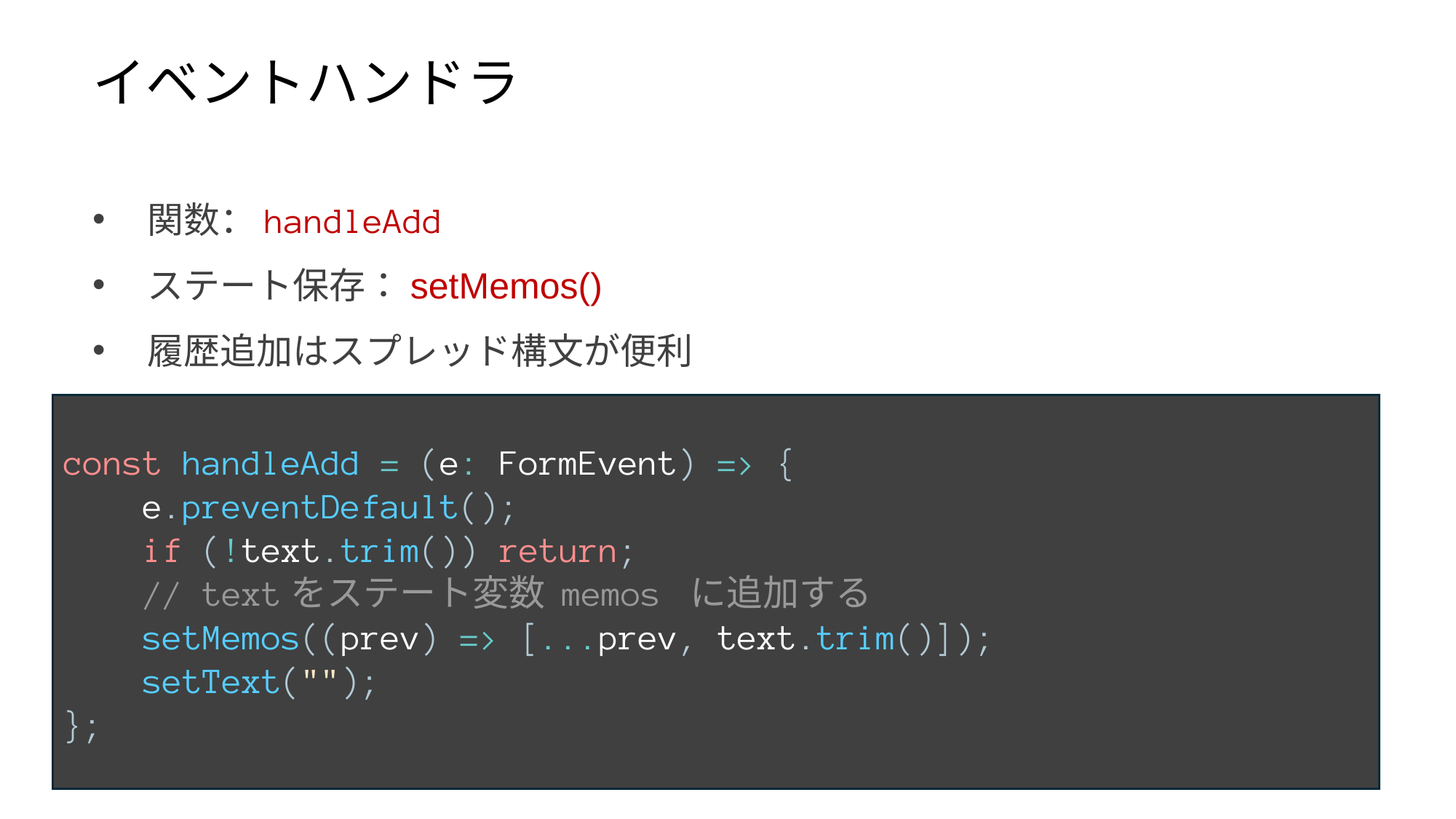

イベントハンドラ
関数：handleAdd
ステート保存：setMemos()
履歴追加はスプレッド構文が便利
const handleAdd = (e: FormEvent) => {
    e.preventDefault();
    if (!text.trim()) return;
    // textをステート変数 memos に追加する
    setMemos((prev) => [...prev, text.trim()]);
    setText("");
};